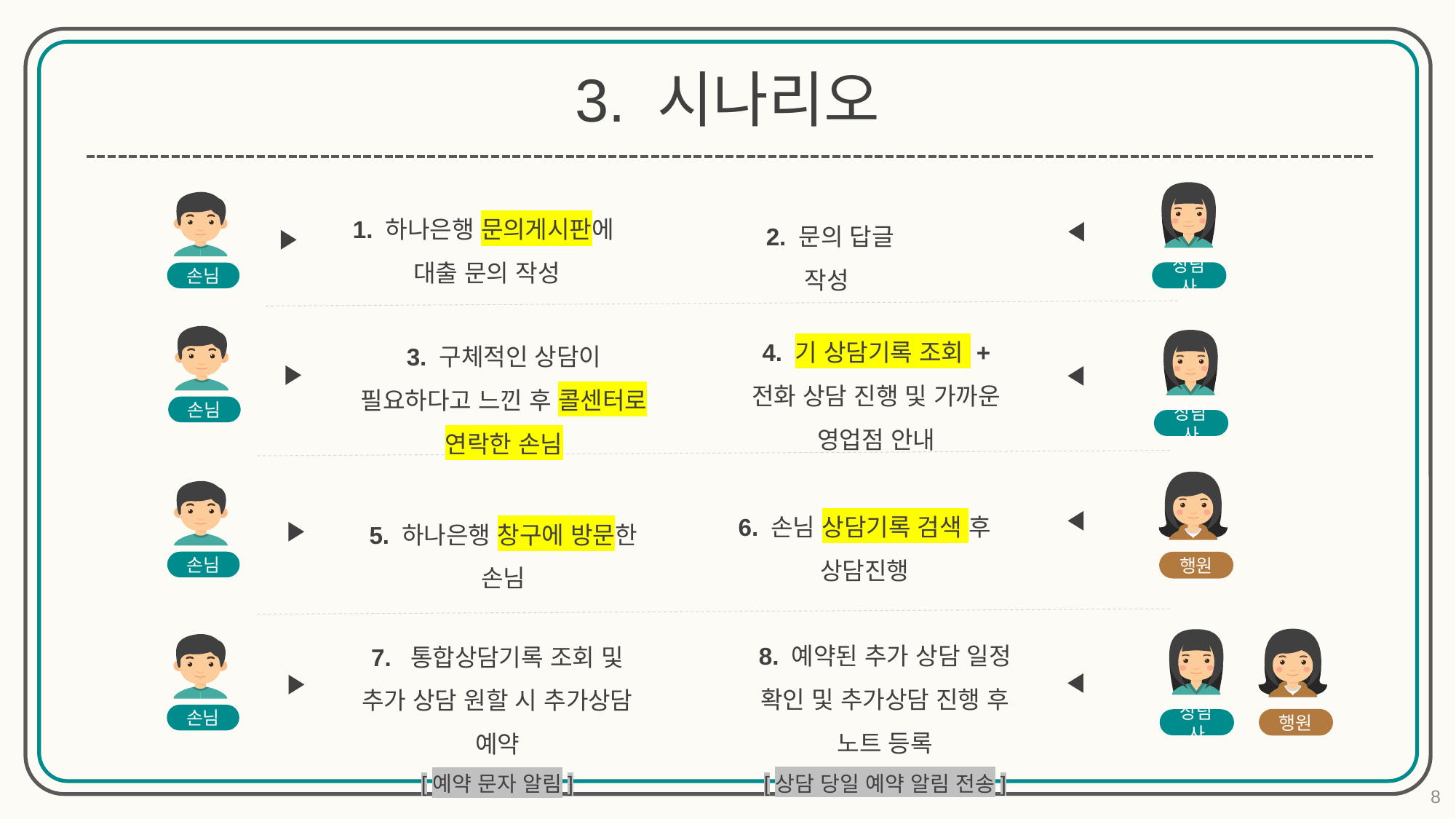

3. 시나리오

상담사

손님
1. 하나은행 문의게시판에
대출 문의 작성
2. 문의 답글 작성
◀
▶
4. 기 상담기록 조회 + 전화 상담 진행 및 가까운 영업점 안내
3. 구체적인 상담이 필요하다고 느낀 후 콜센터로 연락한 손님

손님

상담사
▶
◀

행원

손님
6. 손님 상담기록 검색 후
상담진행
◀
5. 하나은행 창구에 방문한 손님
▶
8. 예약된 추가 상담 일정 확인 및 추가상담 진행 후 노트 등록
[상담 당일 예약 알림 전송]
7.  통합상담기록 조회 및 추가 상담 원할 시 추가상담 예약
[예약 문자 알림]

행원

상담사

손님
◀
▶
8